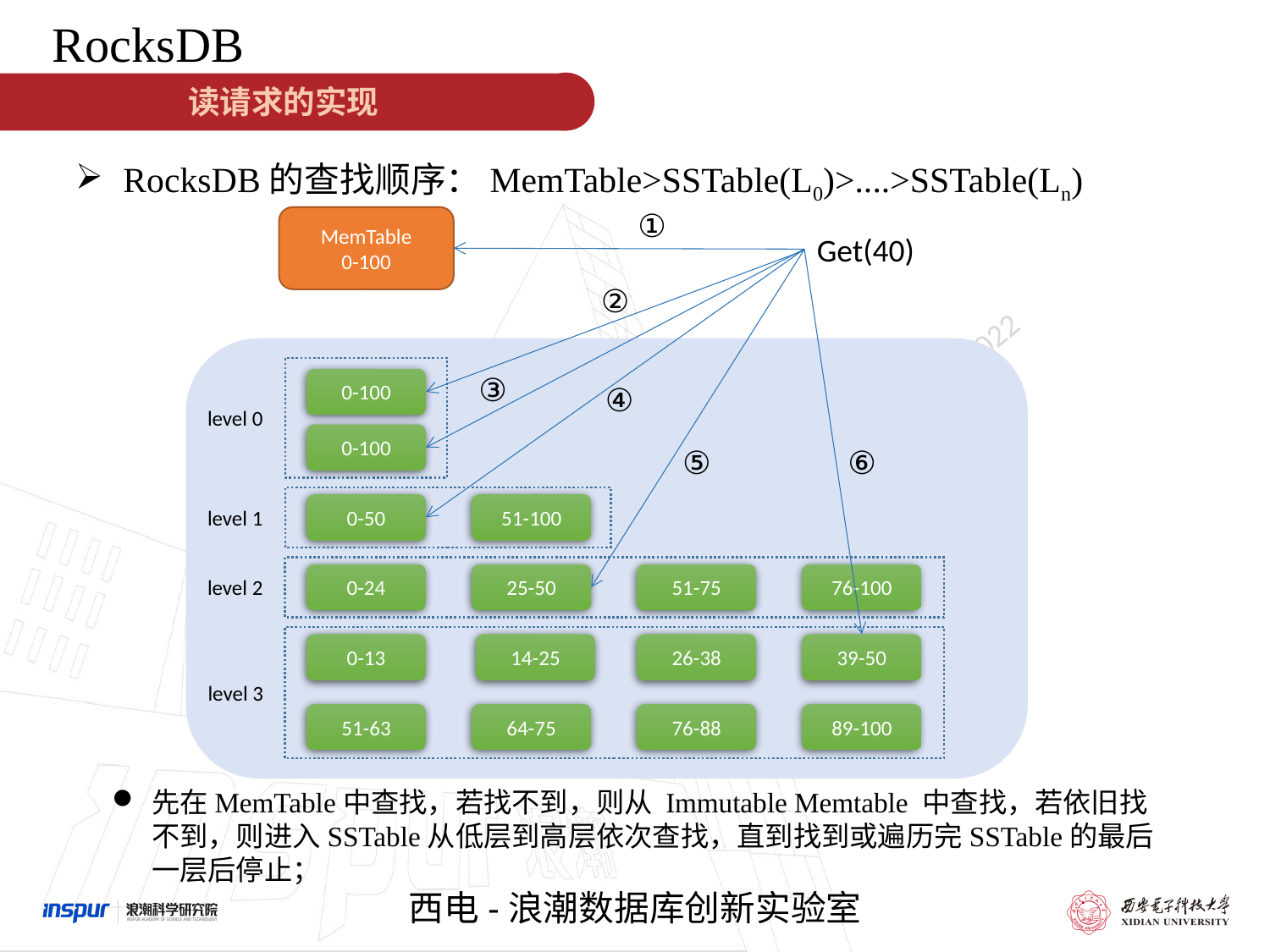

RocksDB

读请求的实现
RocksDB的查找顺序：MemTable>SSTable(L0)>....>SSTable(Ln)

①
MemTable
0-100
Get(40)
②

③
0-100
④
level 0
0-100
⑤
⑥

0-50
51-100
level 1

0-24
25-50
51-75
76-100
level 2

0-13
14-25
26-38
39-50
level 3
51-63
64-75
76-88
89-100
先在MemTable中查找，若找不到，则从 Immutable Memtable 中查找，若依旧找不到，则进入SSTable从低层到高层依次查找，直到找到或遍历完SSTable的最后一层后停止；